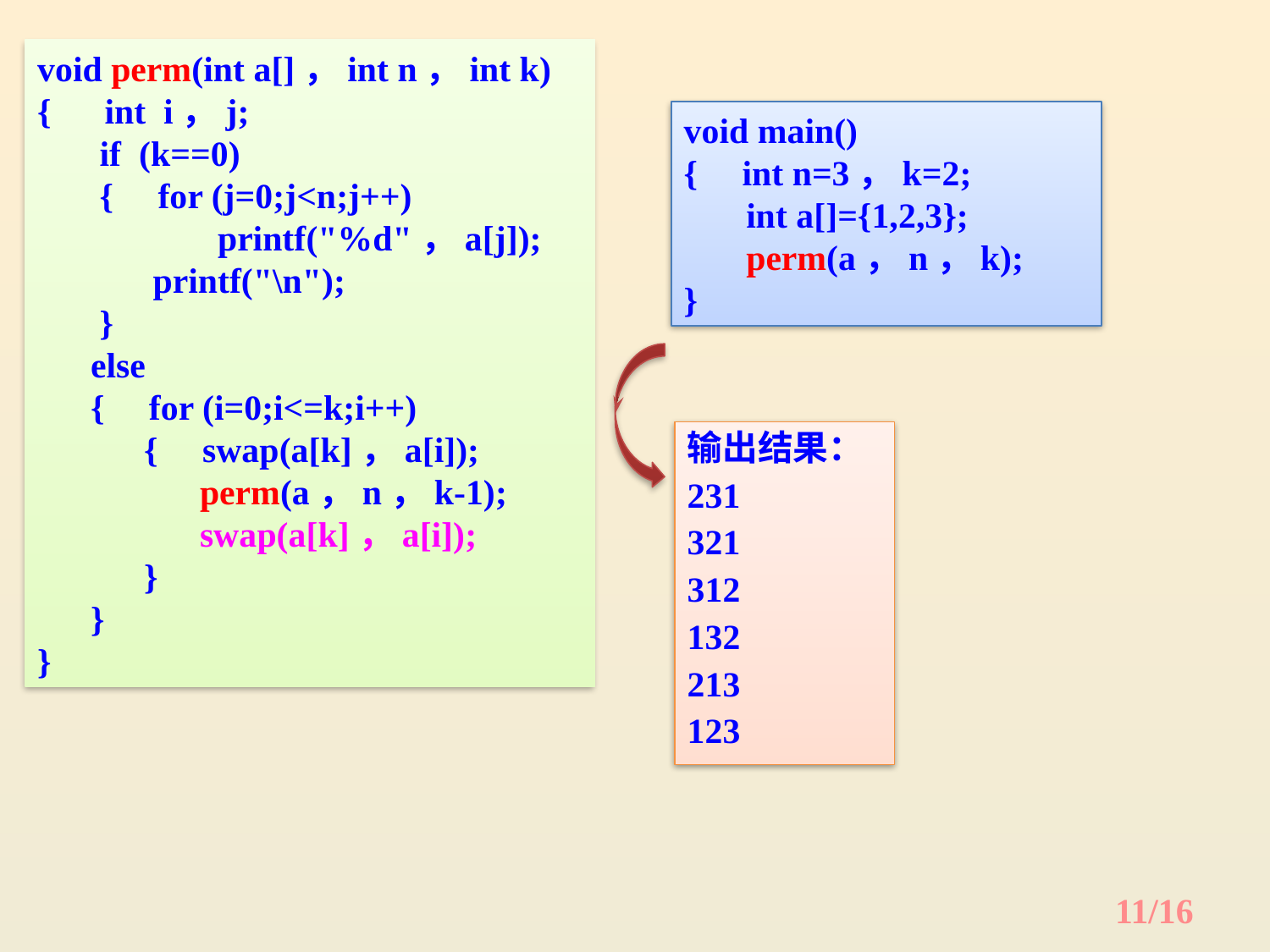

void perm(int a[]，int n，int k)
{      int  i，j;
       if  (k==0)
       {     for (j=0;j<n;j++)
	      printf("%d"，a[j]);
             printf("\n");
       }
      else
      {     for (i=0;i<=k;i++)
            {     swap(a[k]，a[i]);
	    perm(a，n，k-1);
	    swap(a[k]，a[i]);
            }
      }
}
void main()
{     int n=3，k=2;
       int a[]={1,2,3};
       perm(a，n，k);
}

输出结果：
231
321
312
132
213
123
11/16